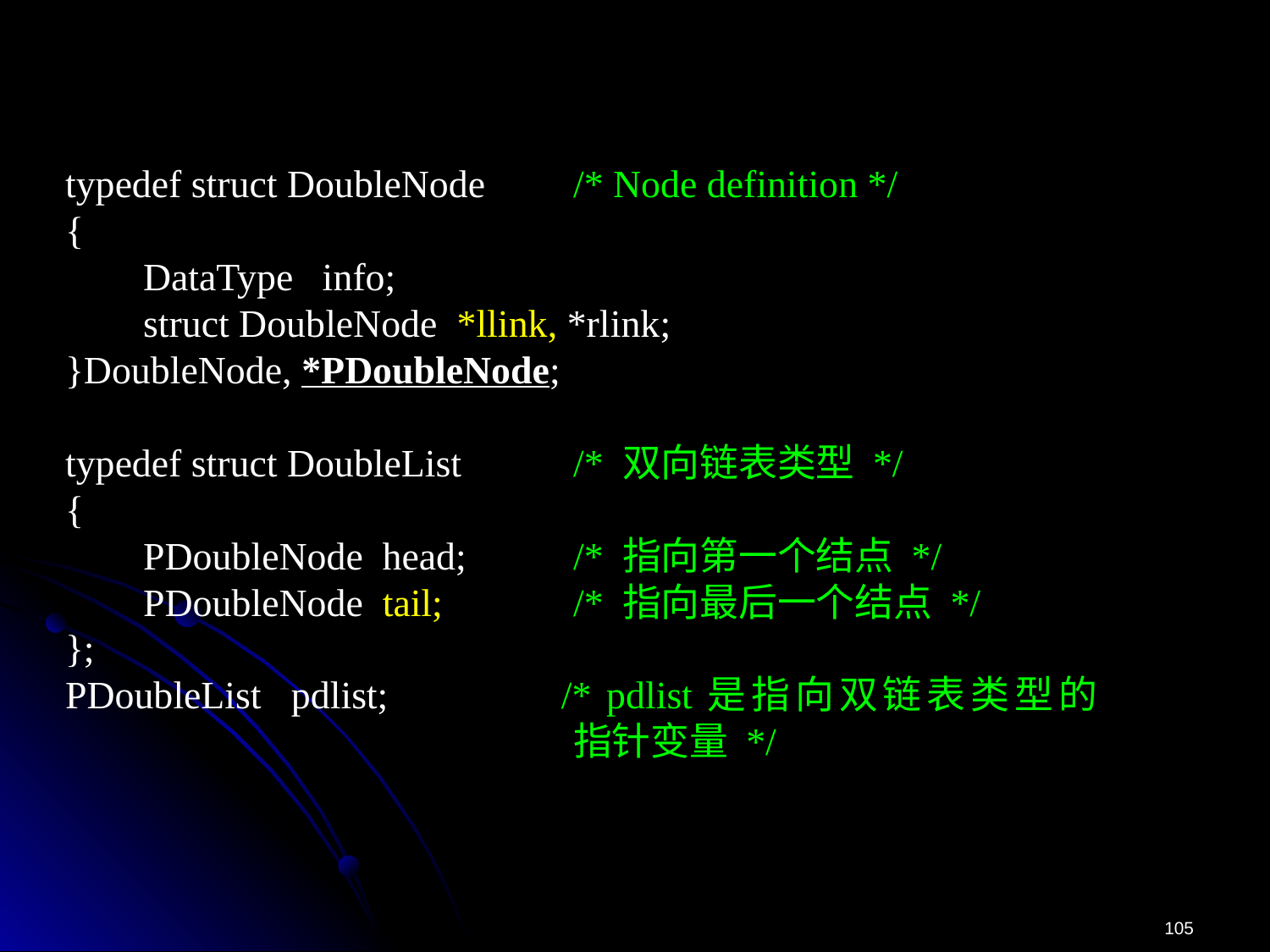

typedef struct DoubleNode 	/* Node definition */
{
        DataType   info;
        struct DoubleNode  *llink, *rlink;
}DoubleNode, *PDoubleNode;

typedef struct DoubleList	/* 双向链表类型 */
{
        PDoubleNode  head;  	/* 指向第一个结点 */
        PDoubleNode  tail;  	/* 指向最后一个结点 */
};
PDoubleList  pdlist;	       /* pdlist是指向双链表类型的					指针变量 */

105